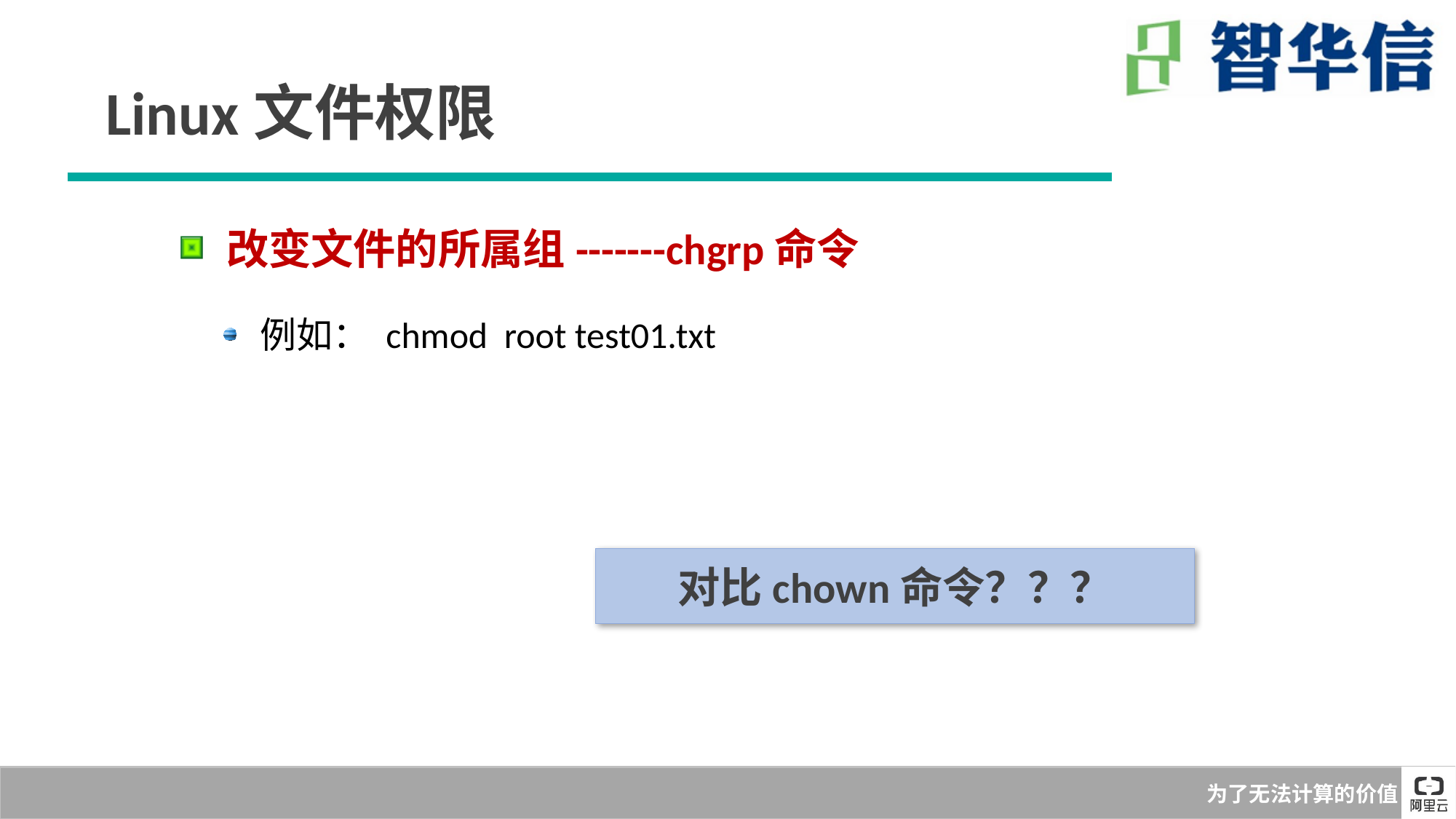

Linux文件权限
 改变文件的所属组-------chgrp命令
 例如： chmod  root test01.txt
对比chown命令？？？